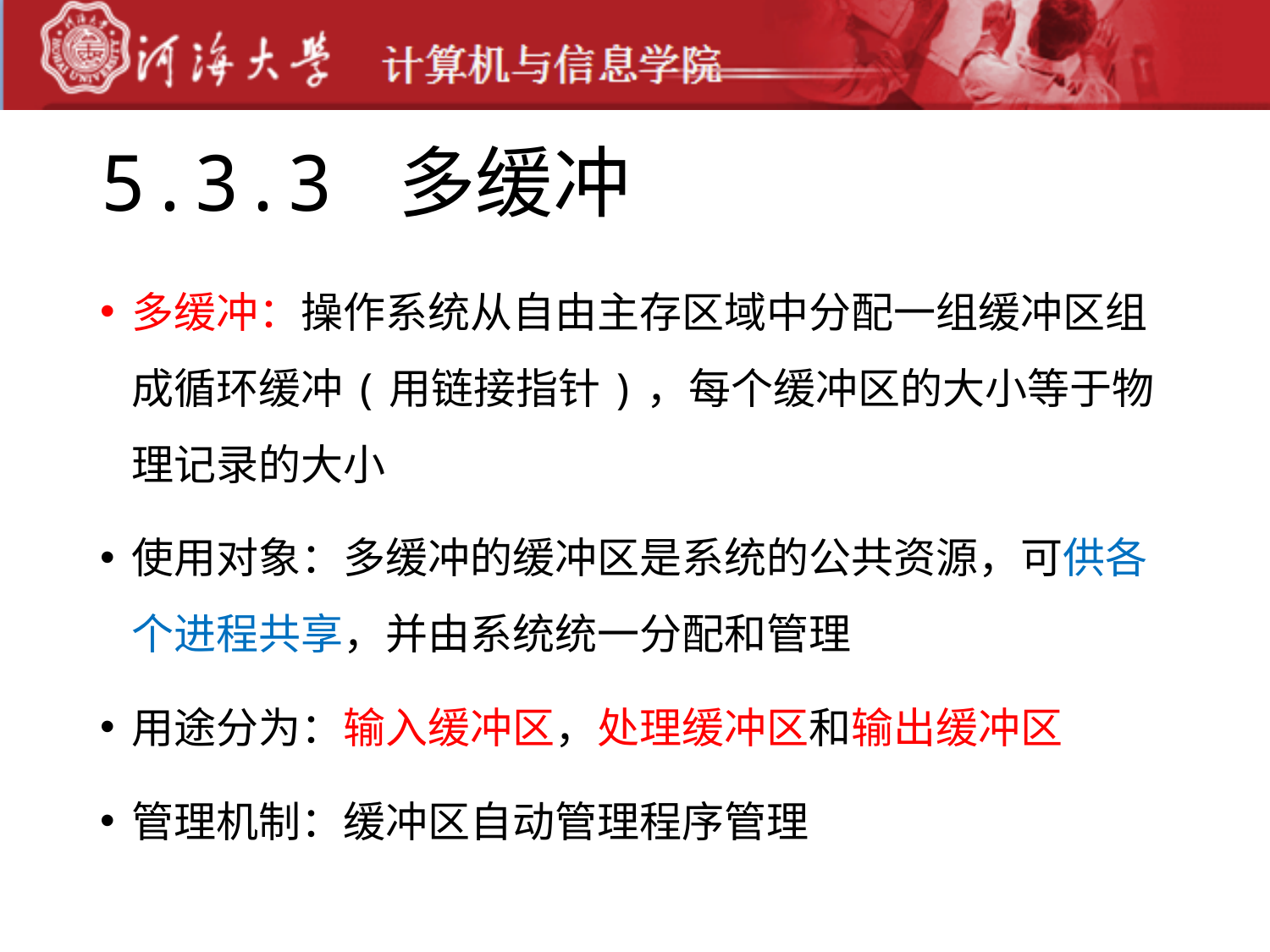

# 5.3.3 多缓冲
多缓冲：操作系统从自由主存区域中分配一组缓冲区组成循环缓冲(用链接指针)，每个缓冲区的大小等于物理记录的大小
使用对象：多缓冲的缓冲区是系统的公共资源，可供各个进程共享，并由系统统一分配和管理
用途分为：输入缓冲区，处理缓冲区和输出缓冲区
管理机制：缓冲区自动管理程序管理